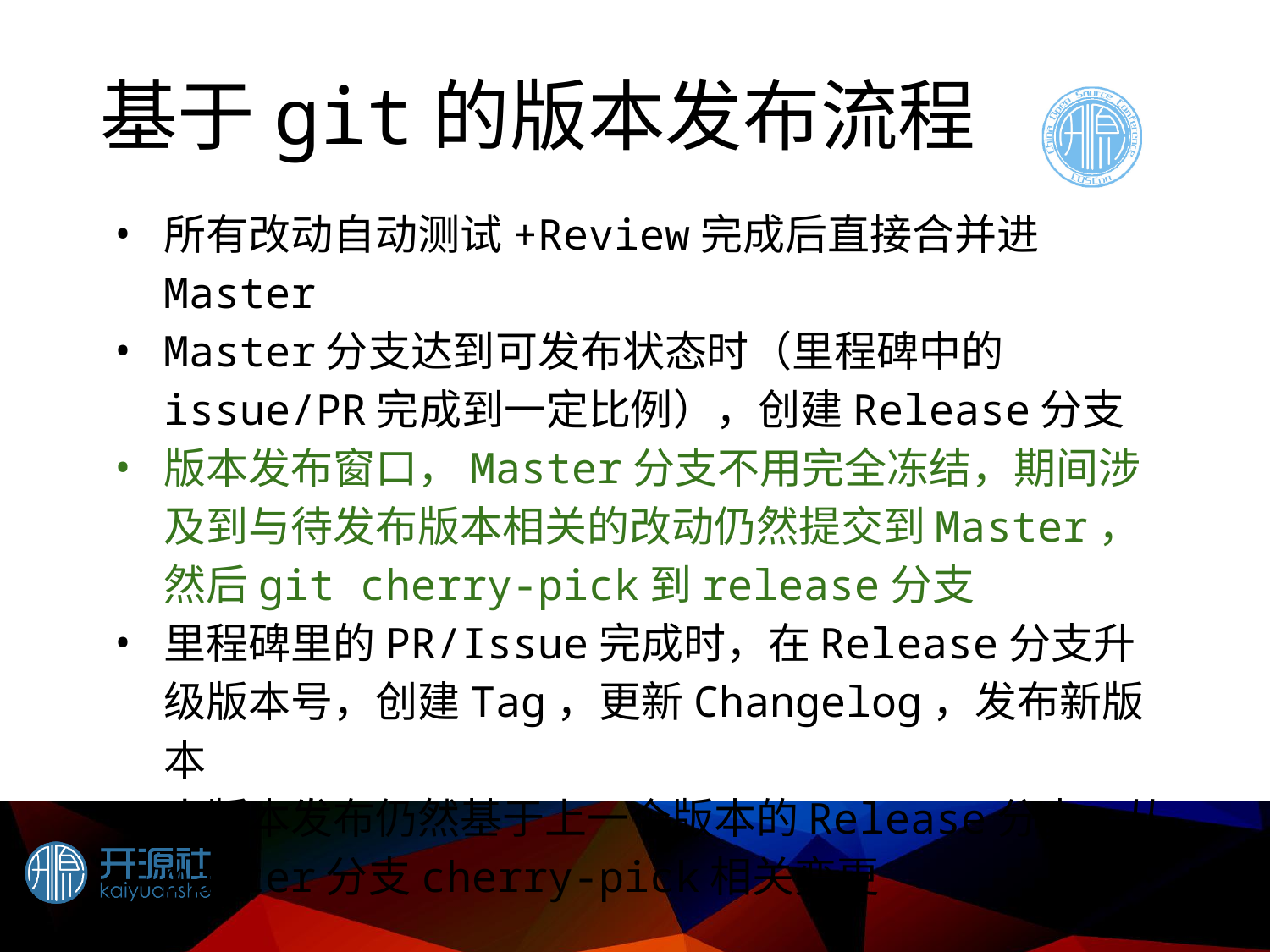

# 基于git的版本发布流程
所有改动自动测试+Review完成后直接合并进Master
Master分支达到可发布状态时（里程碑中的issue/PR完成到一定比例），创建Release分支
版本发布窗口，Master分支不用完全冻结，期间涉及到与待发布版本相关的改动仍然提交到Master，然后git cherry-pick到release分支
里程碑里的PR/Issue完成时，在Release分支升级版本号，创建Tag，更新Changelog，发布新版本
小版本发布仍然基于上一个版本的Release分支，从master分支cherry-pick相关变更